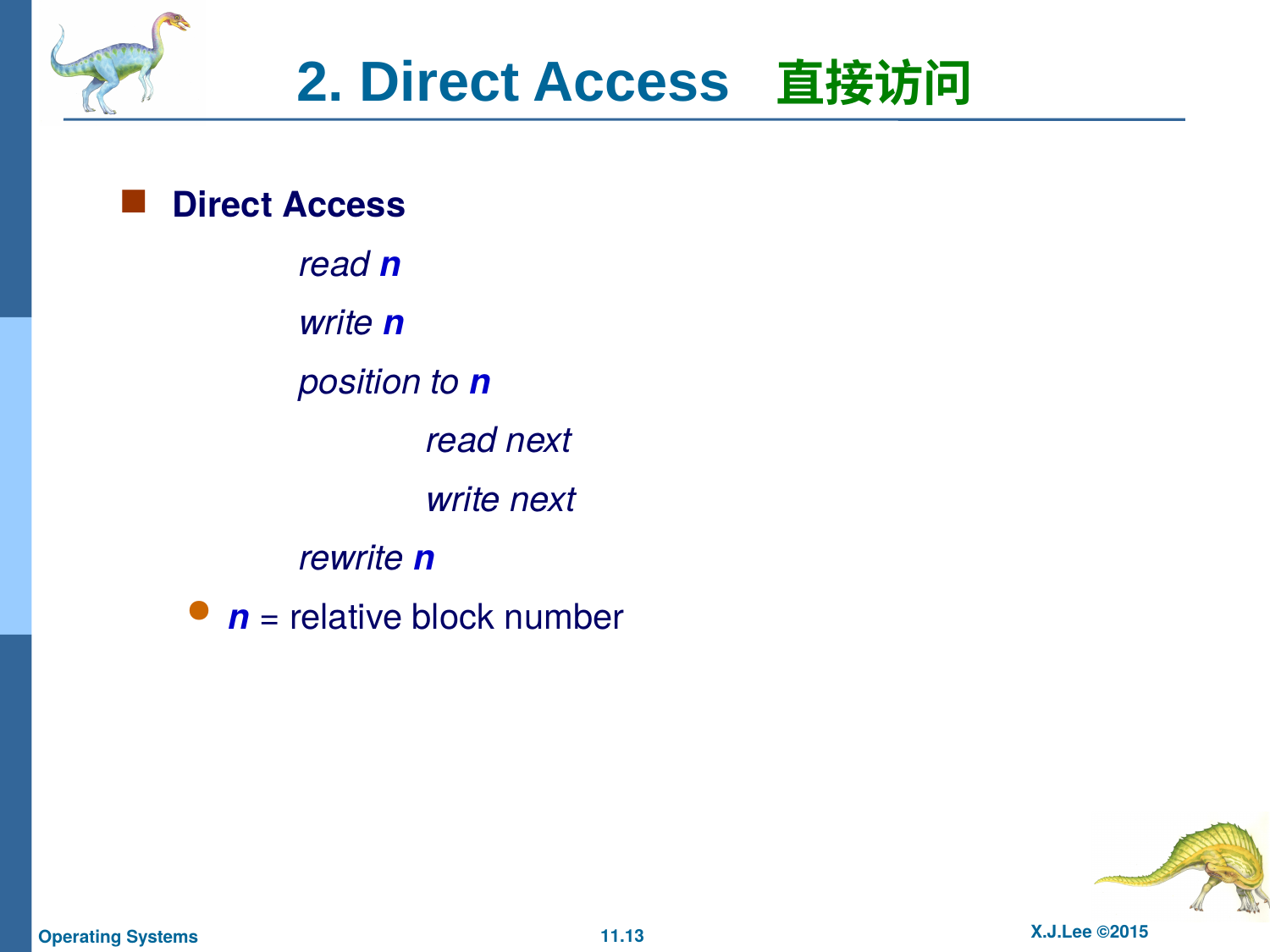

# 2. Direct Access  直接访问
Direct Access
		read n
		write n
		position to n
			read next
			write next
		rewrite n
n = relative block number